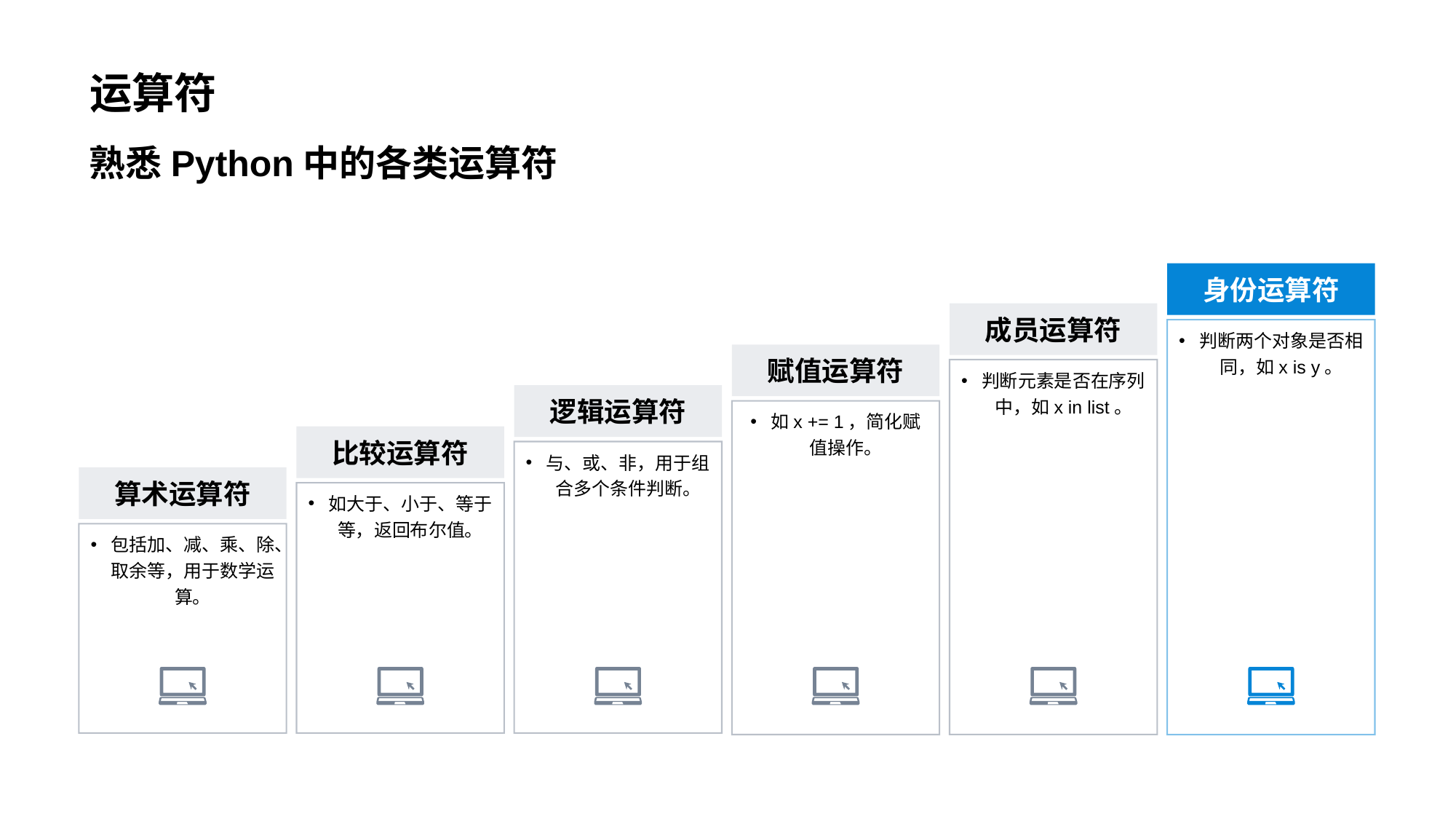

# 运算符
熟悉Python中的各类运算符
身份运算符
判断两个对象是否相同，如x is y。

成员运算符
判断元素是否在序列中，如x in list。

赋值运算符
如x += 1，简化赋值操作。

逻辑运算符
与、或、非，用于组合多个条件判断。

比较运算符
如大于、小于、等于等，返回布尔值。

算术运算符
包括加、减、乘、除、取余等，用于数学运算。